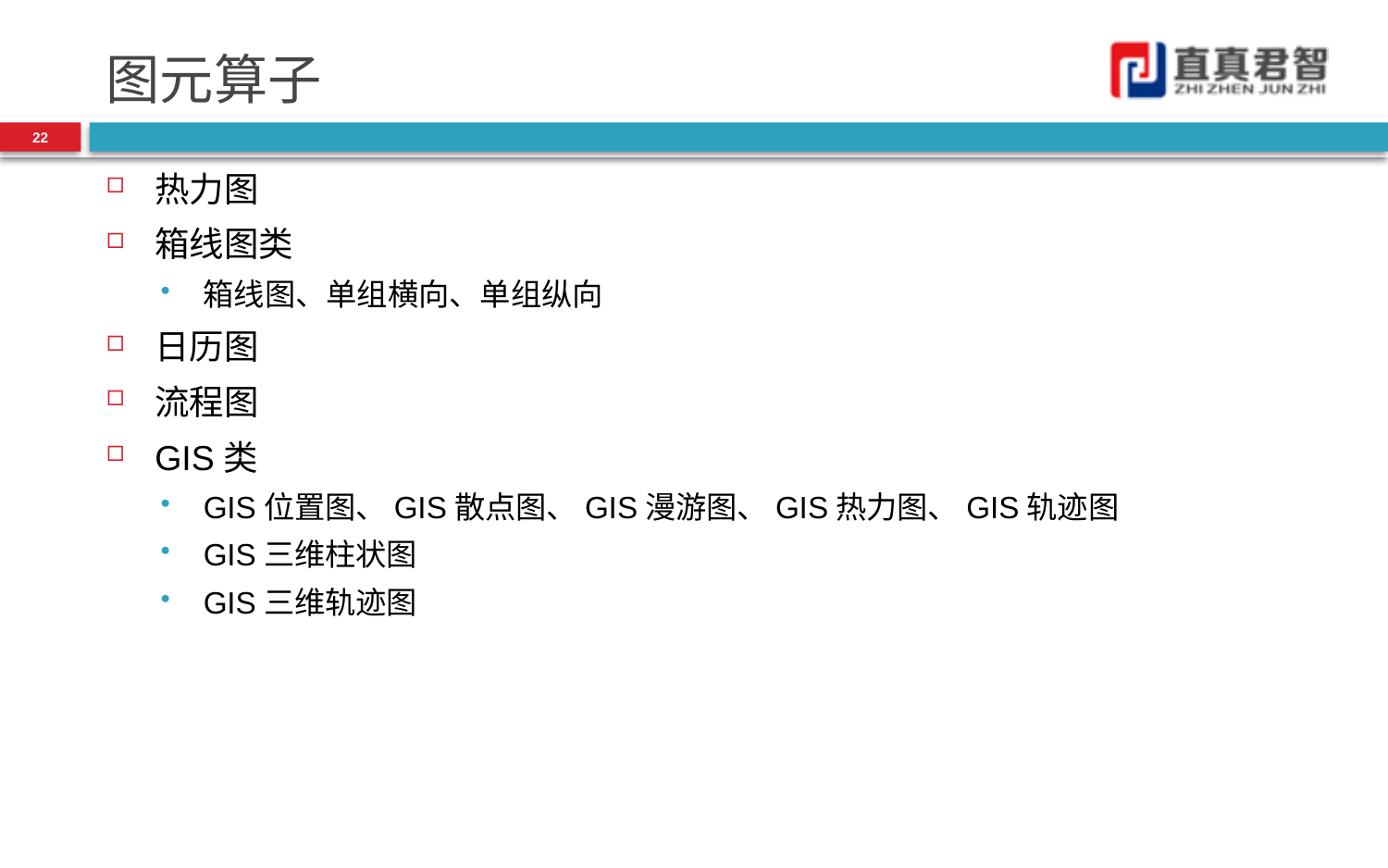

# 图元算子
22
热力图
箱线图类
箱线图、单组横向、单组纵向
日历图
流程图
GIS类
GIS位置图、GIS散点图、GIS漫游图、GIS热力图、GIS轨迹图
GIS三维柱状图
GIS三维轨迹图